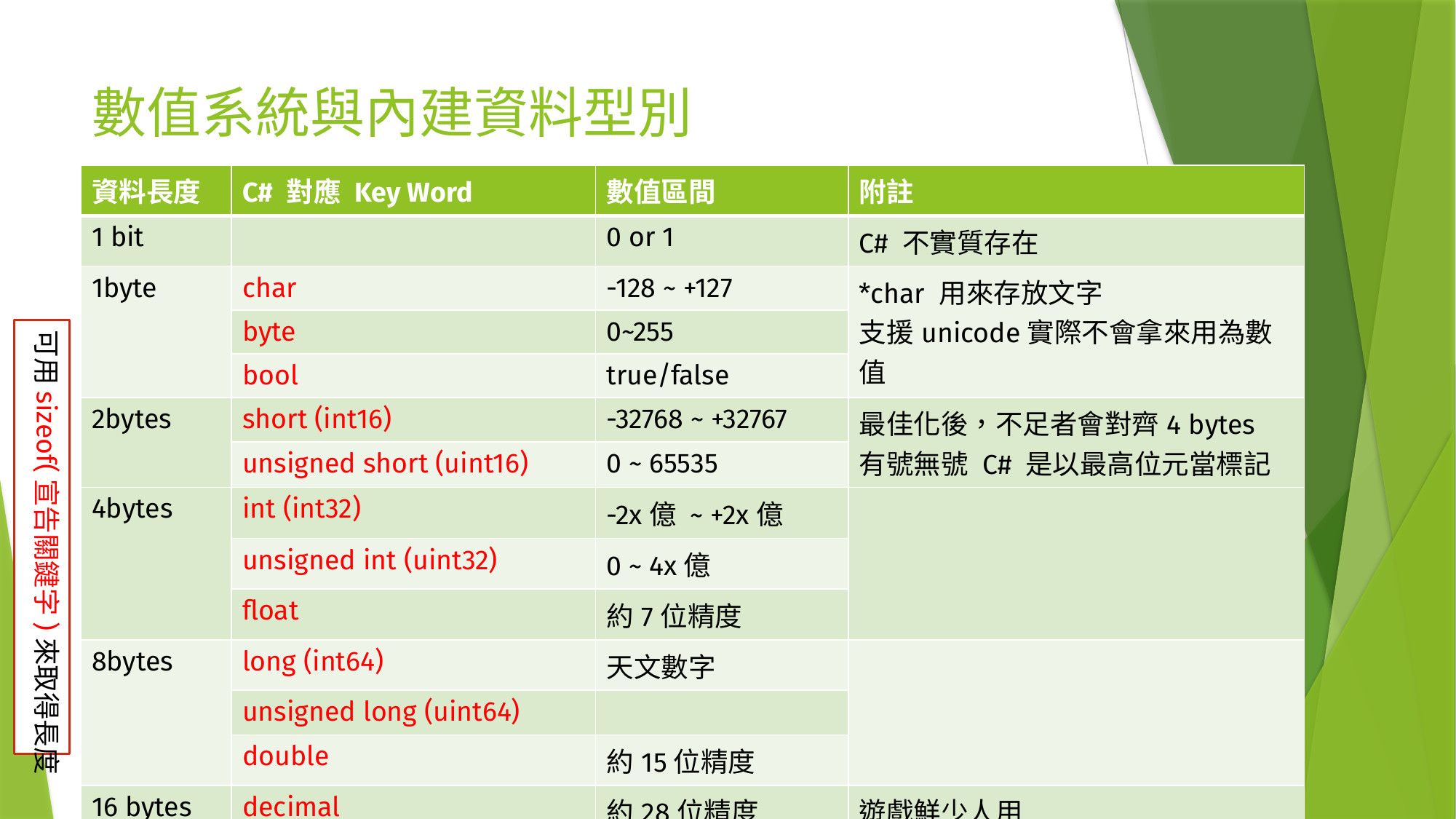

# 數值系統與內建資料型別
| 資料長度 | C# 對應 Key Word | 數值區間 | 附註 |
| --- | --- | --- | --- |
| 1 bit |  | 0 or 1 | C# 不實質存在 |
| 1byte | char | -128 ~ +127 | \*char 用來存放文字 支援unicode實際不會拿來用為數值 |
|  | byte | 0~255 |  |
|  | bool | true/false |  |
| 2bytes | short (int16) | -32768 ~ +32767 | 最佳化後，不足者會對齊4 bytes 有號無號 C# 是以最高位元當標記 |
|  | unsigned short (uint16) | 0 ~ 65535 |  |
| 4bytes | int (int32) | -2x億 ~ +2x億 |  |
|  | unsigned int (uint32) | 0 ~ 4x億 |  |
|  | float | 約7位精度 |  |
| 8bytes | long (int64) | 天文數字 |  |
|  | unsigned long (uint64) |  |  |
|  | double | 約15位精度 |  |
| 16 bytes | decimal | 約28位精度 | 遊戲鮮少人用 |
可用sizeof(宣告關鍵字)來取得長度